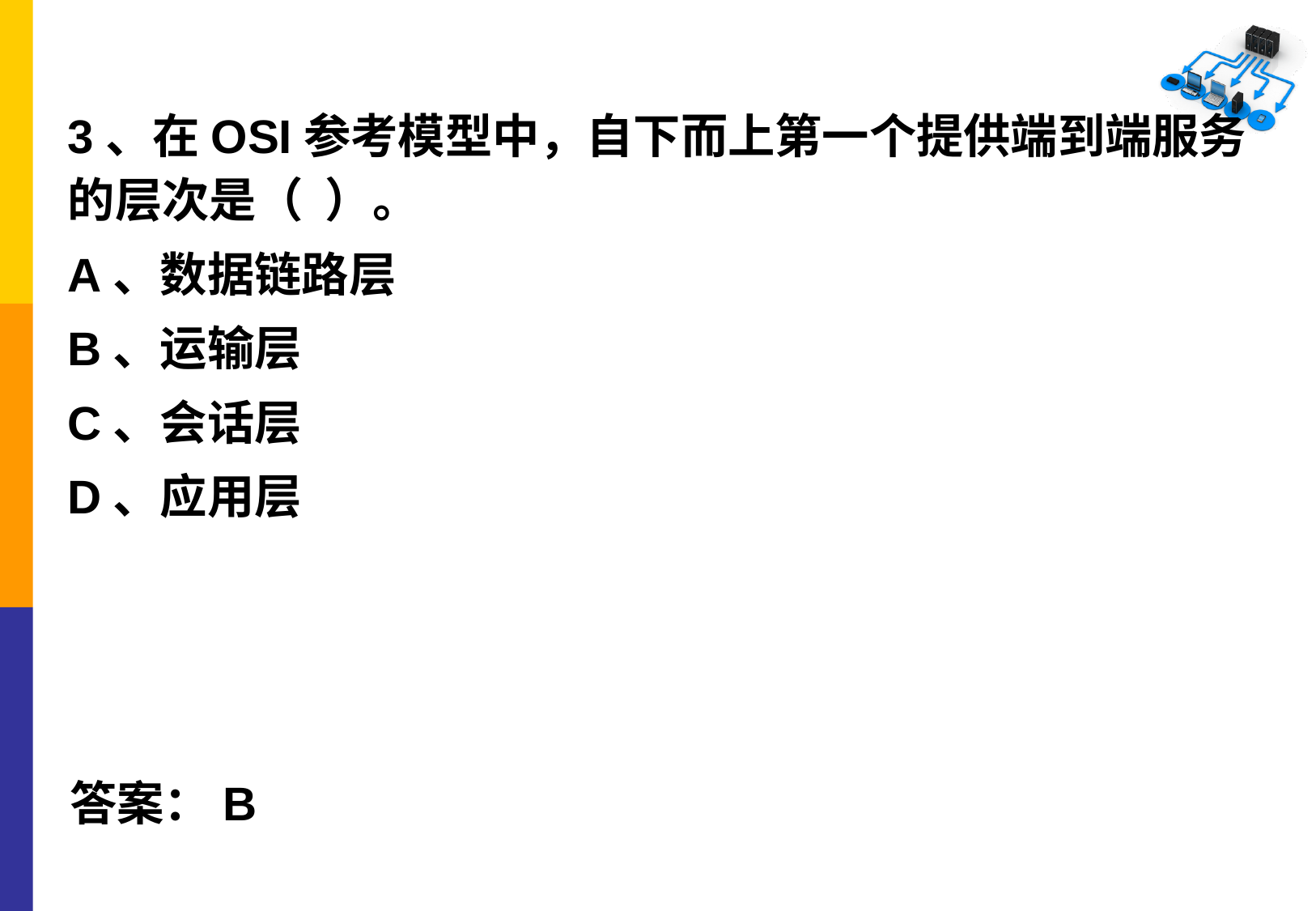

3、在OSI参考模型中，自下而上第一个提供端到端服务的层次是（  ）。
A、数据链路层
B、运输层
C、会话层
D、应用层
答案：B